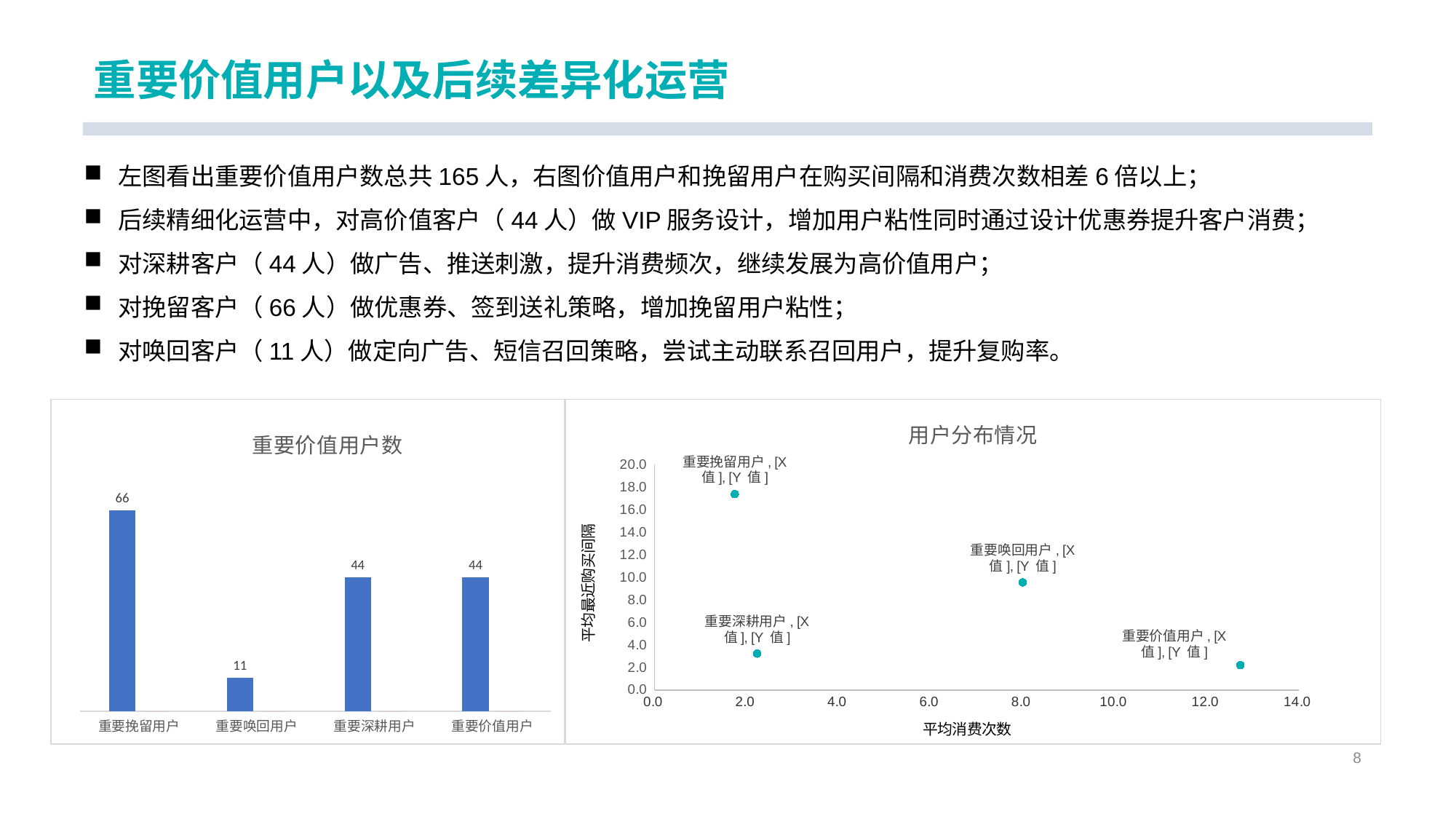

# 重要价值用户以及后续差异化运营
左图看出重要价值用户数总共165人，右图价值用户和挽留用户在购买间隔和消费次数相差6倍以上；
后续精细化运营中，对高价值客户（44人）做VIP服务设计，增加用户粘性同时通过设计优惠券提升客户消费；
对深耕客户（44人）做广告、推送刺激，提升消费频次，继续发展为高价值用户；
对挽留客户（66人）做优惠券、签到送礼策略，增加挽留用户粘性；
对唤回客户（11人）做定向广告、短信召回策略，尝试主动联系召回用户，提升复购率。

### Chart: 重要价值用户数

| Category | user_v | user_class |
|---|---|---|
| 重要挽留用户 | 66.0 | 0.0 |
| 重要唤回用户 | 11.0 | 0.0 |
| 重要深耕用户 | 44.0 | 0.0 |
| 重要价值用户 | 44.0 | 0.0 |

### Chart: 用户分布情况

| Category |  |
|---|---|
8